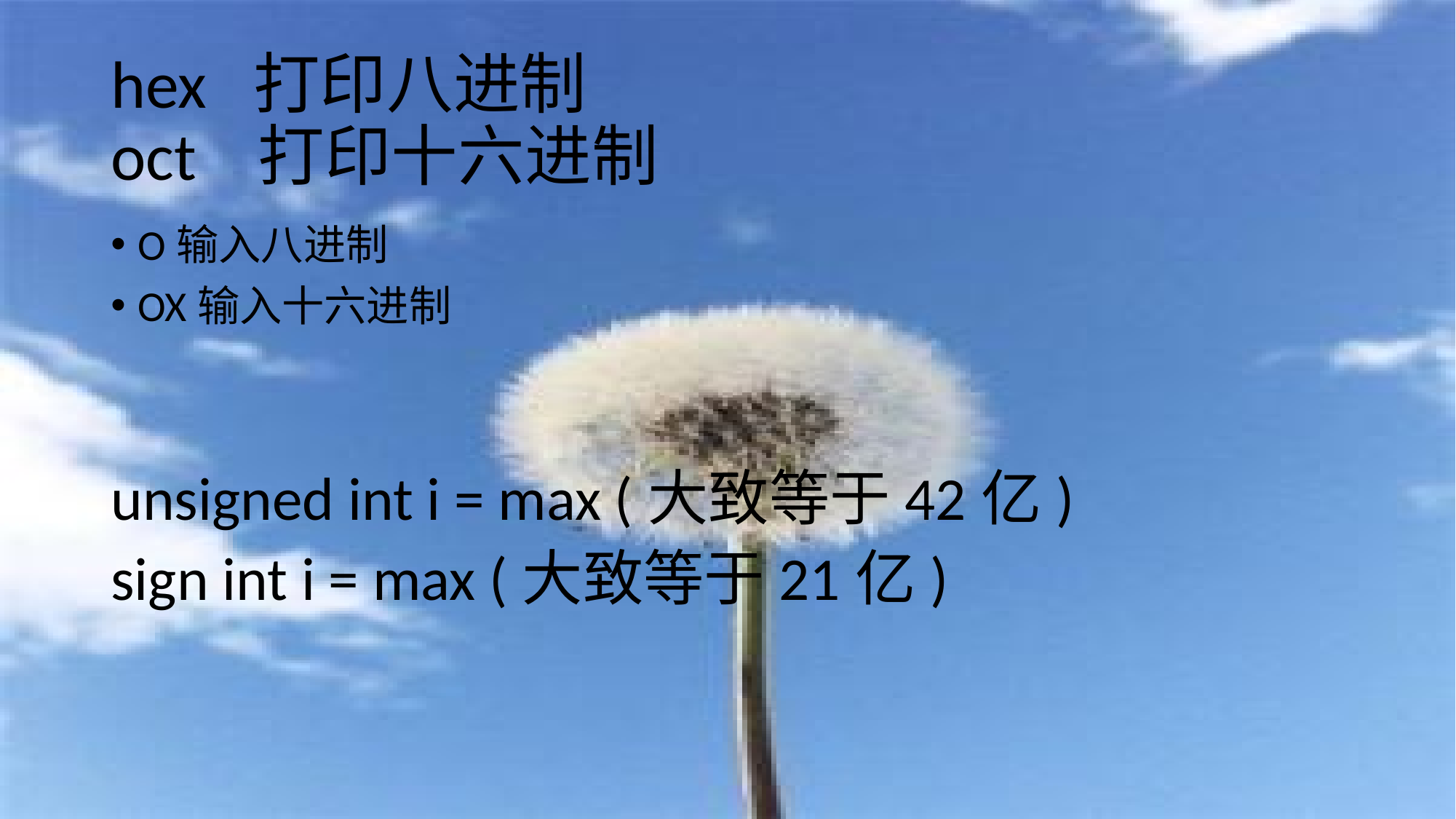

# hex  打印八进制 oct   打印十六进制
O输入八进制
OX输入十六进制

unsigned int i = max (大致等于42亿)
sign int i = max (大致等于21亿)